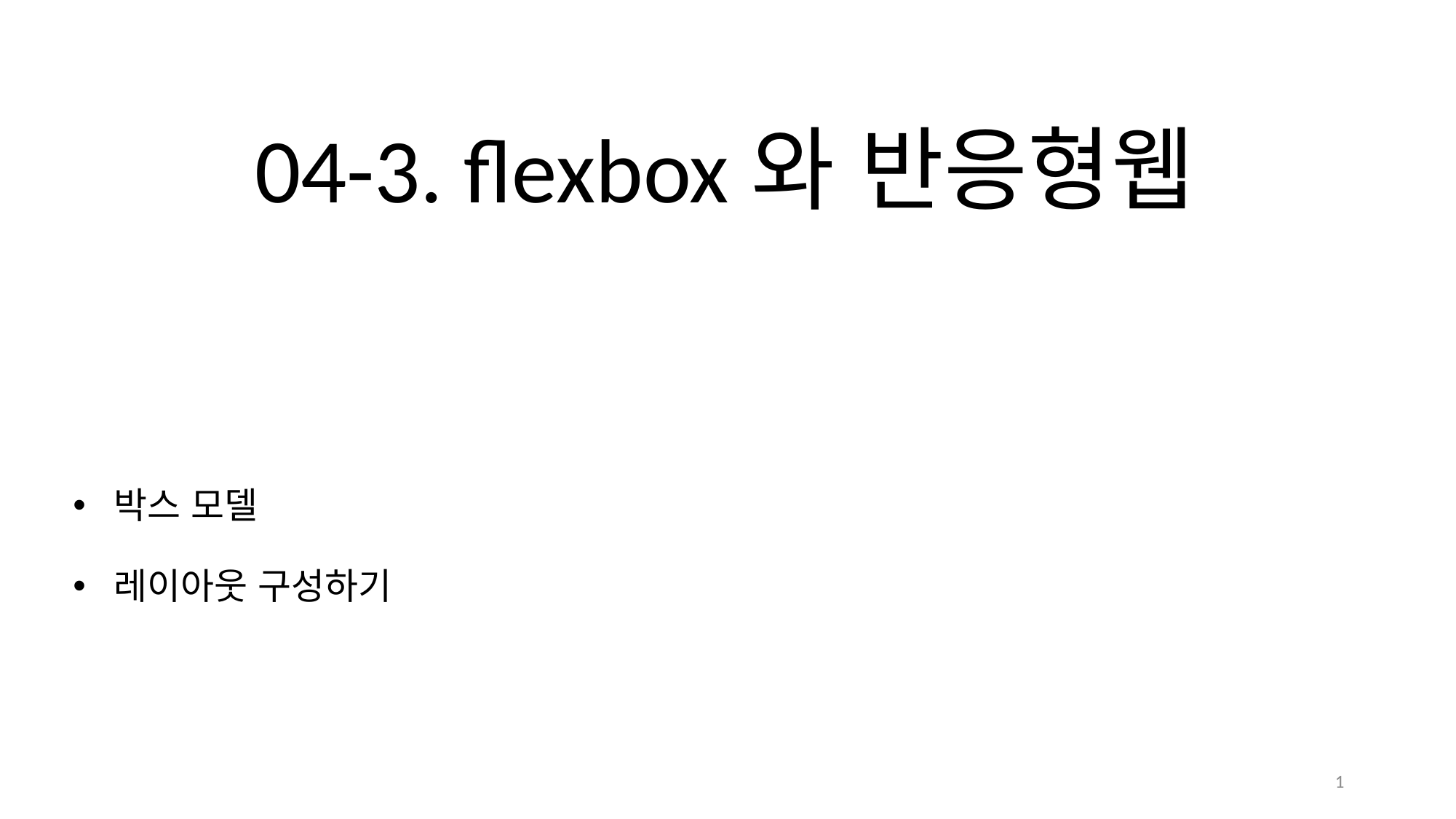

# 04-3. flexbox와 반응형웹
박스 모델
레이아웃 구성하기
1